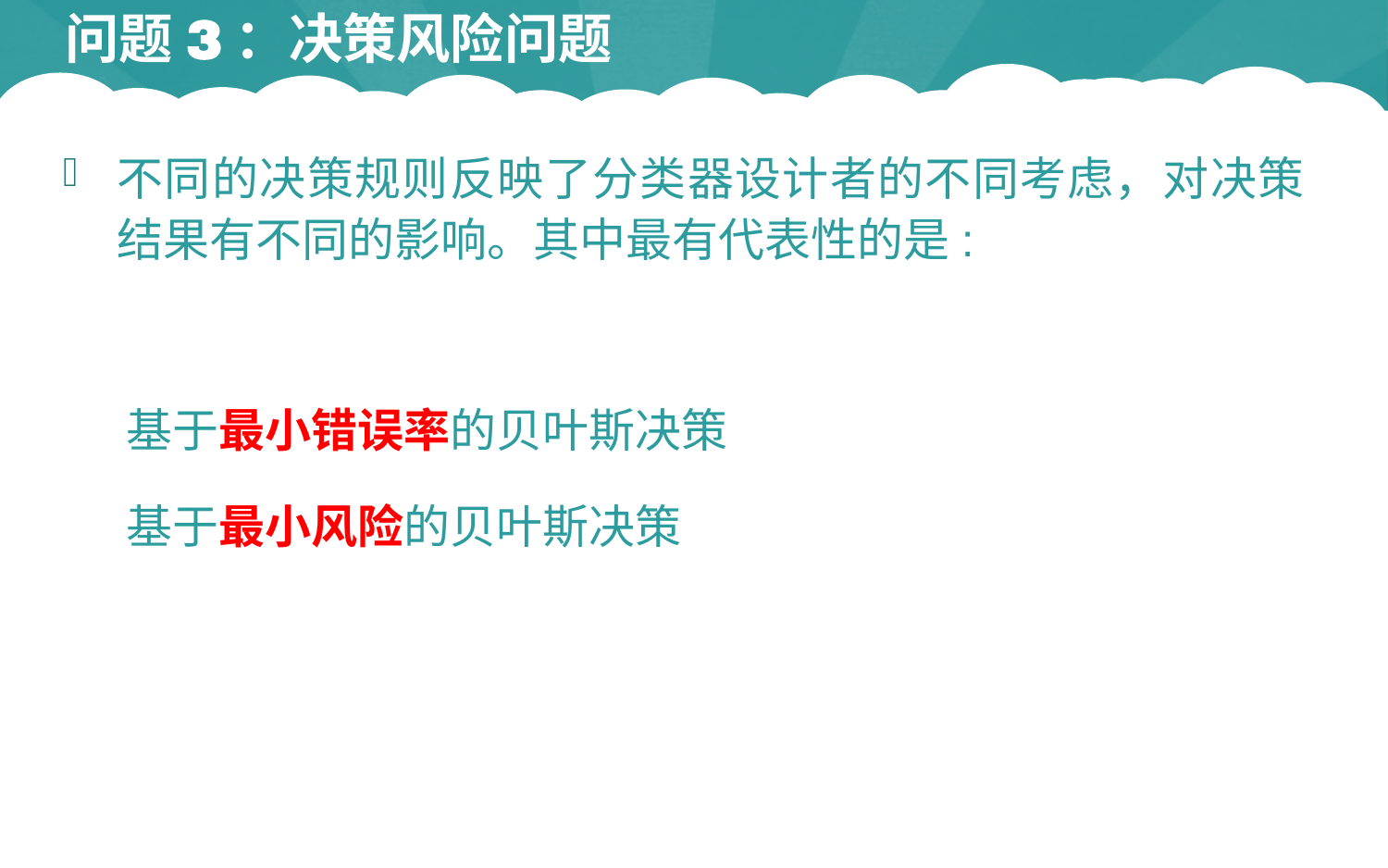

# 问题3：决策风险问题
不同的决策规则反映了分类器设计者的不同考虑，对决策结果有不同的影响。其中最有代表性的是:

     基于最小错误率的贝叶斯决策
     基于最小风险的贝叶斯决策